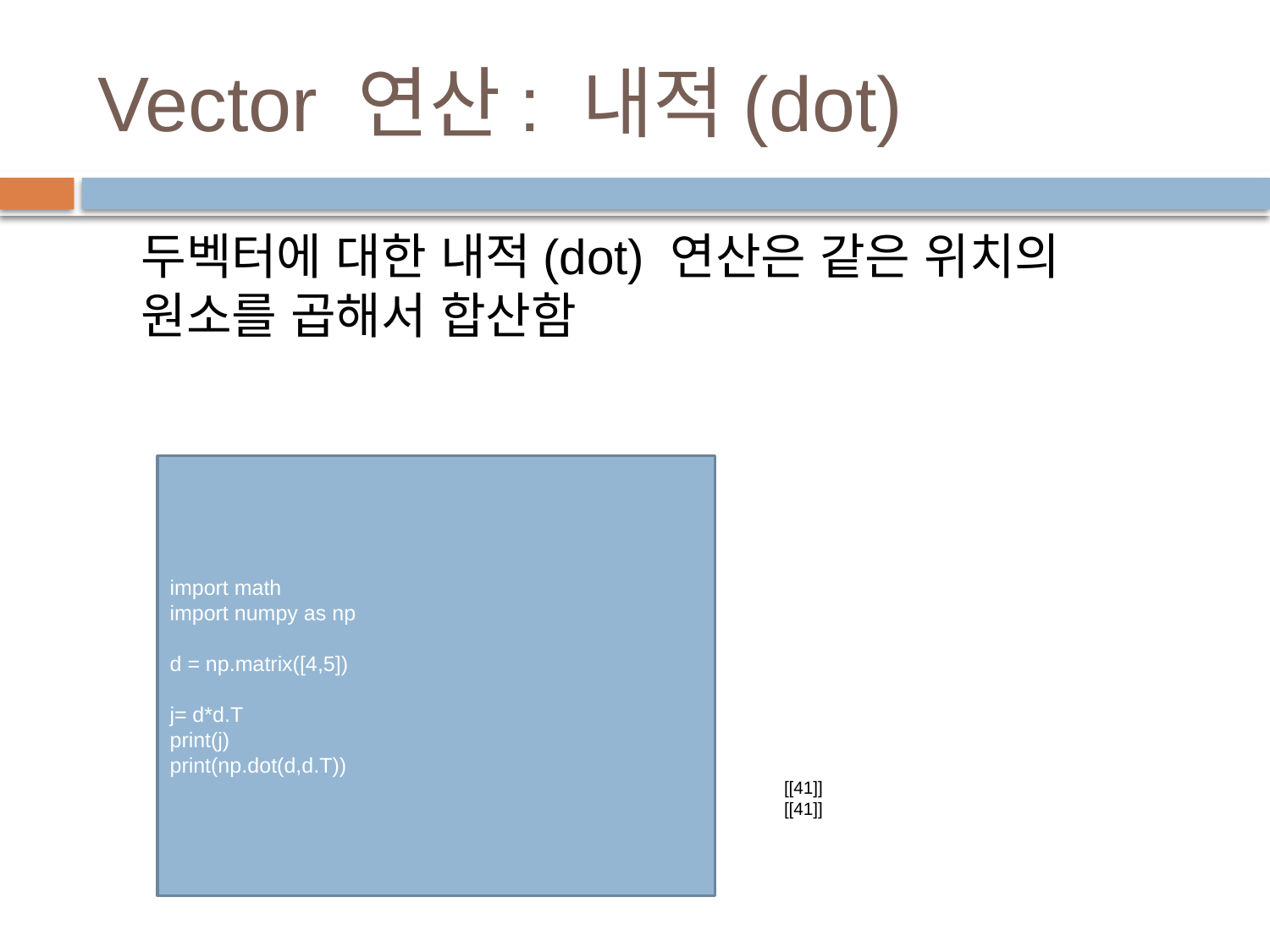

# Vector 연산: 내적(dot)
두벡터에 대한 내적(dot) 연산은 같은 위치의 원소를 곱해서 합산함
import math
import numpy as np

d = np.matrix([4,5])

j= d*d.T
print(j)
print(np.dot(d,d.T))
[[41]]
[[41]]